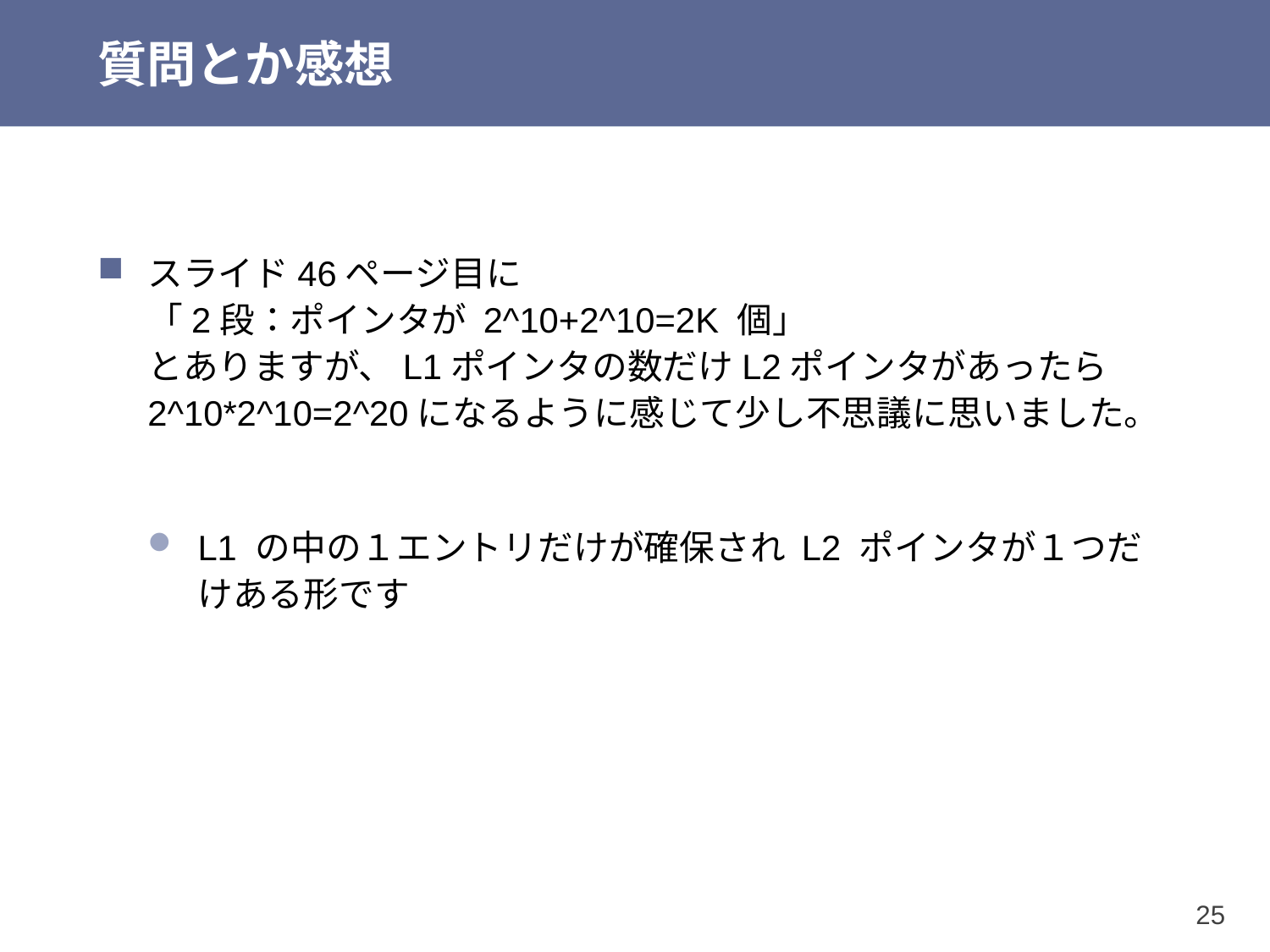

# 質問とか感想
スライド46ページ目に
「2段：ポインタが 2^10+2^10=2K 個」
とありますが、L1ポインタの数だけL2ポインタがあったら2^10*2^10=2^20になるように感じて少し不思議に思いました。

L1 の中の１エントリだけが確保され L2 ポインタが１つだけある形です